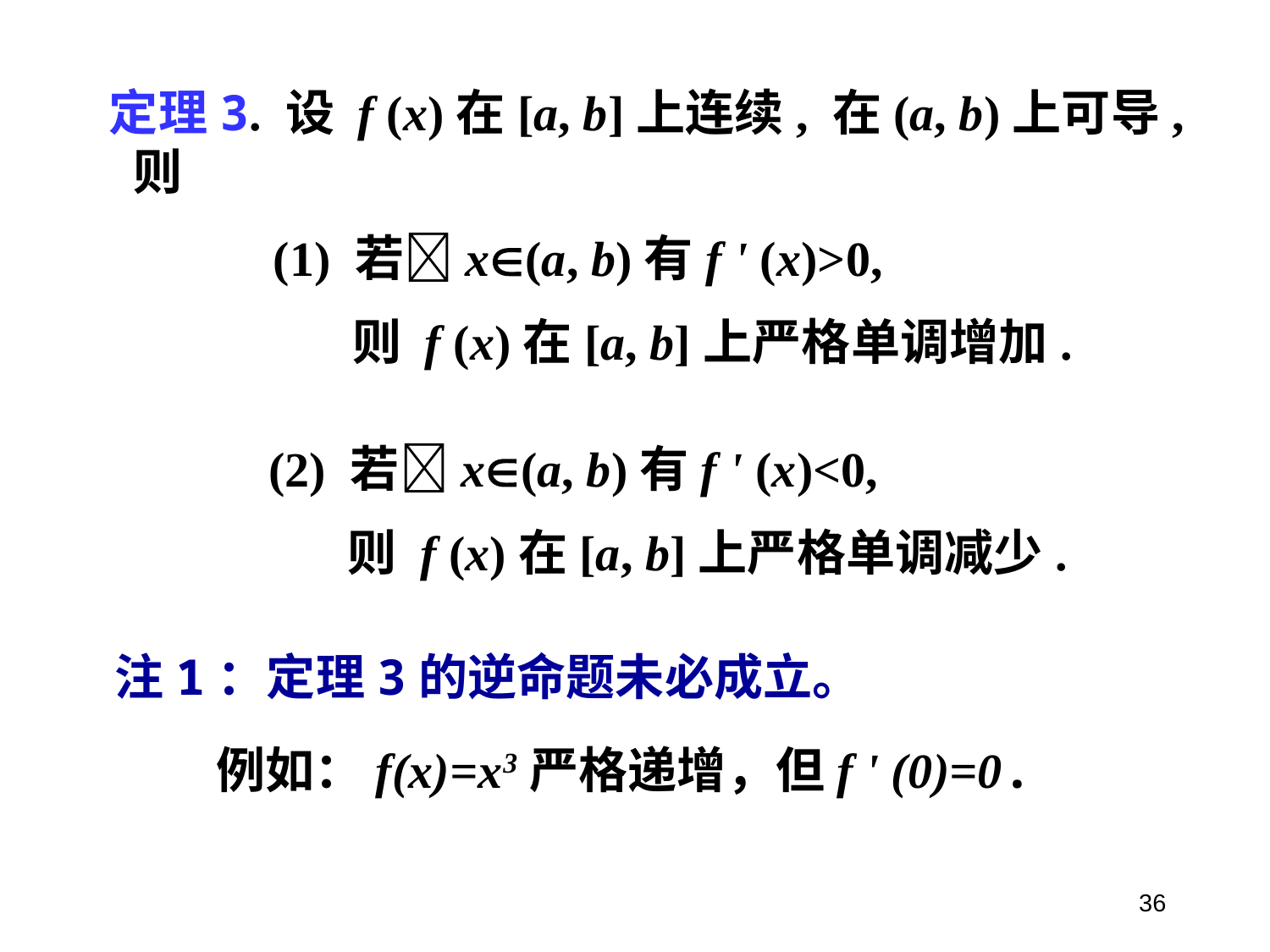

定理3. 设 f (x)在[a, b]上连续, 在(a, b)上可导, 则
(1) 若∀x∈(a, b)有f ' (x)>0,
      则 f (x)在[a, b]上严格单调增加.
(2) 若∀x∈(a, b)有f ' (x)<0,
      则 f (x)在[a, b]上严格单调减少.
注1：定理3的逆命题未必成立。
例如：f(x)=x3严格递增，但f ' (0)=0.
36